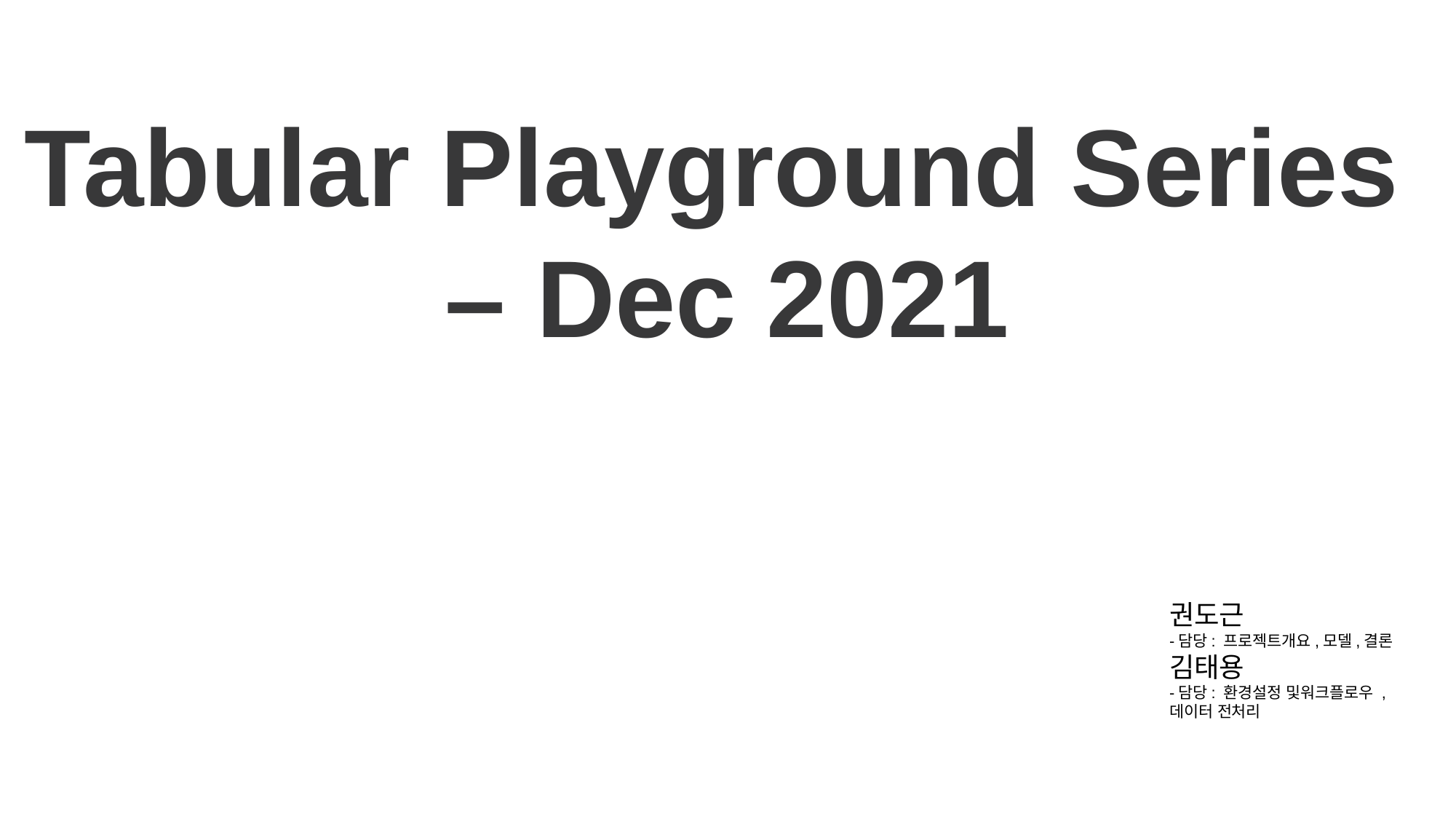

Tabular Playground Series
– Dec 2021
권도근
-담당: 프로젝트개요,모델,결론
김태용
-담당: 환경설정 및워크플로우 , 데이터 전처리
ⓒSaebyeol Yu. Saebyeol’s PowerPoint